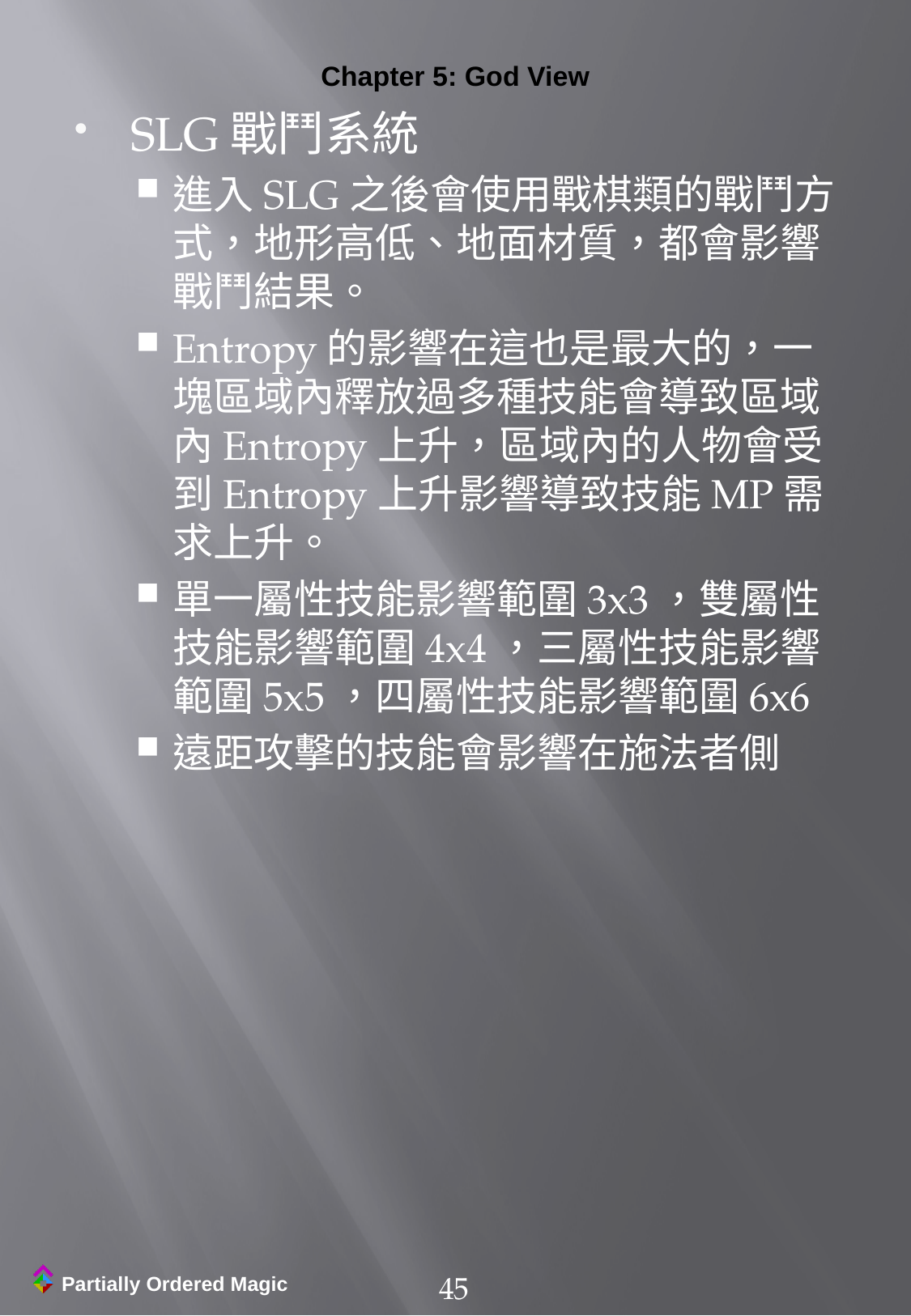

# Chapter 5: God View
SLG戰鬥系統
進入SLG之後會使用戰棋類的戰鬥方式，地形高低、地面材質，都會影響戰鬥結果。
Entropy的影響在這也是最大的，一塊區域內釋放過多種技能會導致區域內Entropy上升，區域內的人物會受到Entropy上升影響導致技能MP需求上升。
單一屬性技能影響範圍3x3，雙屬性技能影響範圍4x4，三屬性技能影響範圍5x5，四屬性技能影響範圍6x6
遠距攻擊的技能會影響在施法者側